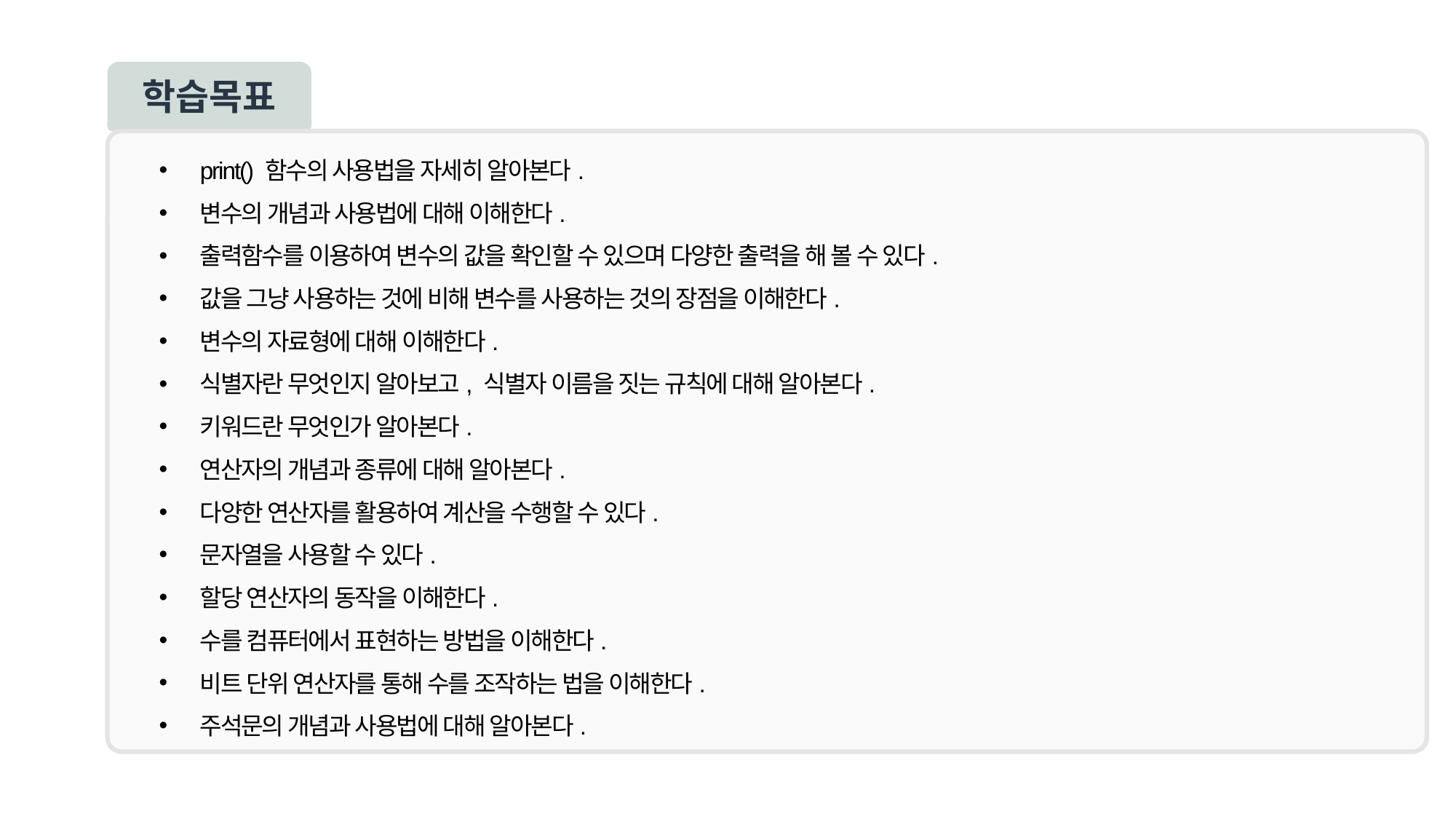

학습목표

print() 함수의 사용법을 자세히 알아본다.
변수의 개념과 사용법에 대해 이해한다.
출력함수를 이용하여 변수의 값을 확인할 수 있으며 다양한 출력을 해 볼 수 있다.
값을 그냥 사용하는 것에 비해 변수를 사용하는 것의 장점을 이해한다.
변수의 자료형에 대해 이해한다.
식별자란 무엇인지 알아보고, 식별자 이름을 짓는 규칙에 대해 알아본다.
키워드란 무엇인가 알아본다.
연산자의 개념과 종류에 대해 알아본다.
다양한 연산자를 활용하여 계산을 수행할 수 있다.
문자열을 사용할 수 있다.
할당 연산자의 동작을 이해한다.
수를 컴퓨터에서 표현하는 방법을 이해한다.
비트 단위 연산자를 통해 수를 조작하는 법을 이해한다.
주석문의 개념과 사용법에 대해 알아본다.